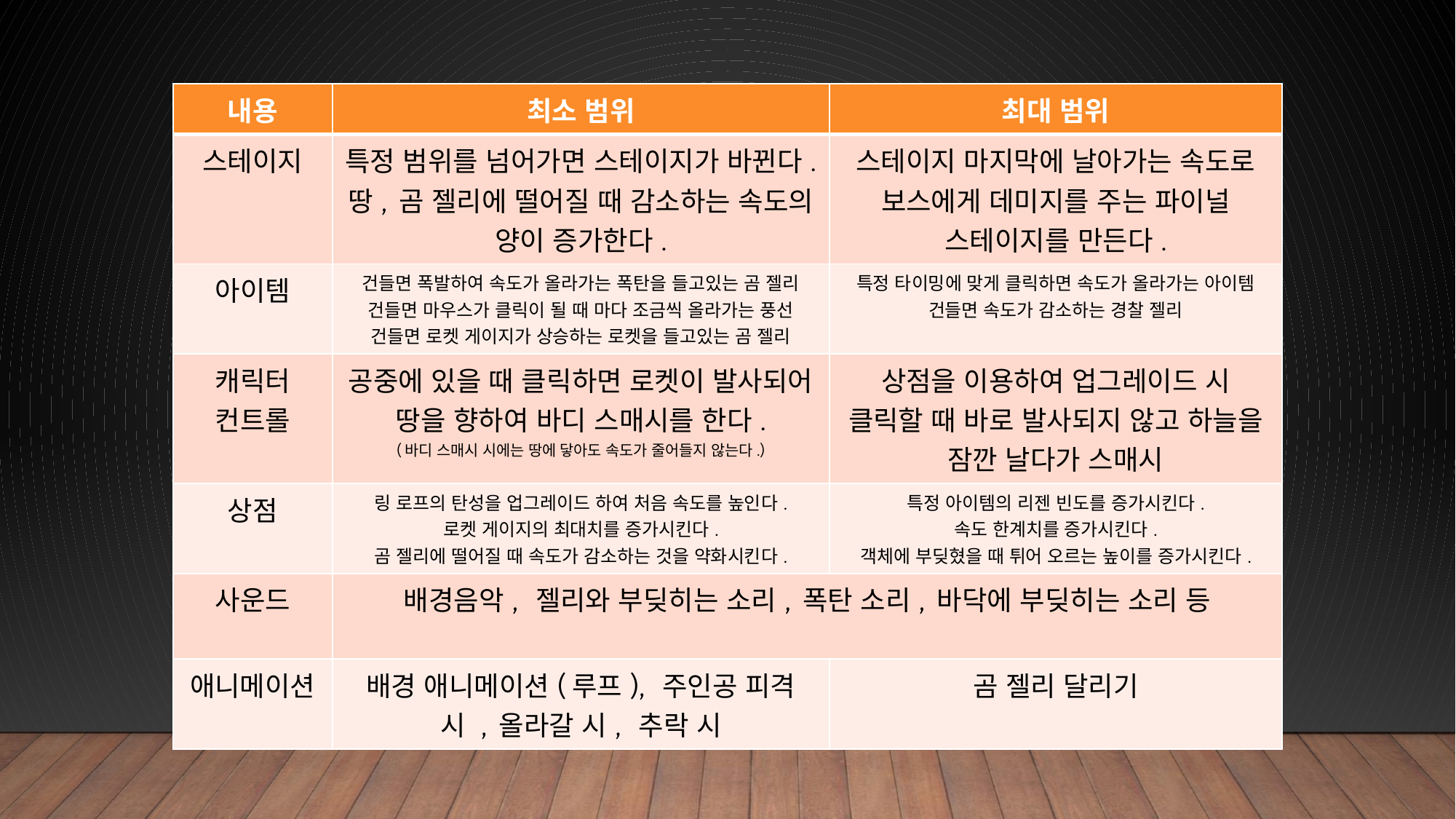

| 내용 | 최소 범위 | 최대 범위 |
| --- | --- | --- |
| 스테이지 | 특정 범위를 넘어가면 스테이지가 바뀐다. 땅, 곰 젤리에 떨어질 때 감소하는 속도의 양이 증가한다. | 스테이지 마지막에 날아가는 속도로 보스에게 데미지를 주는 파이널 스테이지를 만든다. |
| 아이템 | 건들면 폭발하여 속도가 올라가는 폭탄을 들고있는 곰 젤리 건들면 마우스가 클릭이 될 때 마다 조금씩 올라가는 풍선 건들면 로켓 게이지가 상승하는 로켓을 들고있는 곰 젤리 | 특정 타이밍에 맞게 클릭하면 속도가 올라가는 아이템 건들면 속도가 감소하는 경찰 젤리 |
| 캐릭터 컨트롤 | 공중에 있을 때 클릭하면 로켓이 발사되어 땅을 향하여 바디 스매시를 한다. (바디 스매시 시에는 땅에 닿아도 속도가 줄어들지 않는다.) | 상점을 이용하여 업그레이드 시 클릭할 때 바로 발사되지 않고 하늘을 잠깐 날다가 스매시 |
| 상점 | 링 로프의 탄성을 업그레이드 하여 처음 속도를 높인다. 로켓 게이지의 최대치를 증가시킨다. 곰 젤리에 떨어질 때 속도가 감소하는 것을 약화시킨다. | 특정 아이템의 리젠 빈도를 증가시킨다. 속도 한계치를 증가시킨다. 객체에 부딪혔을 때 튀어 오르는 높이를 증가시킨다. |
| 사운드 | 배경음악, 젤리와 부딪히는 소리, 폭탄 소리, 바닥에 부딪히는 소리 등 |  |
| 애니메이션 | 배경 애니메이션(루프), 주인공 피격 시 , 올라갈 시, 추락 시 | 곰 젤리 달리기 |